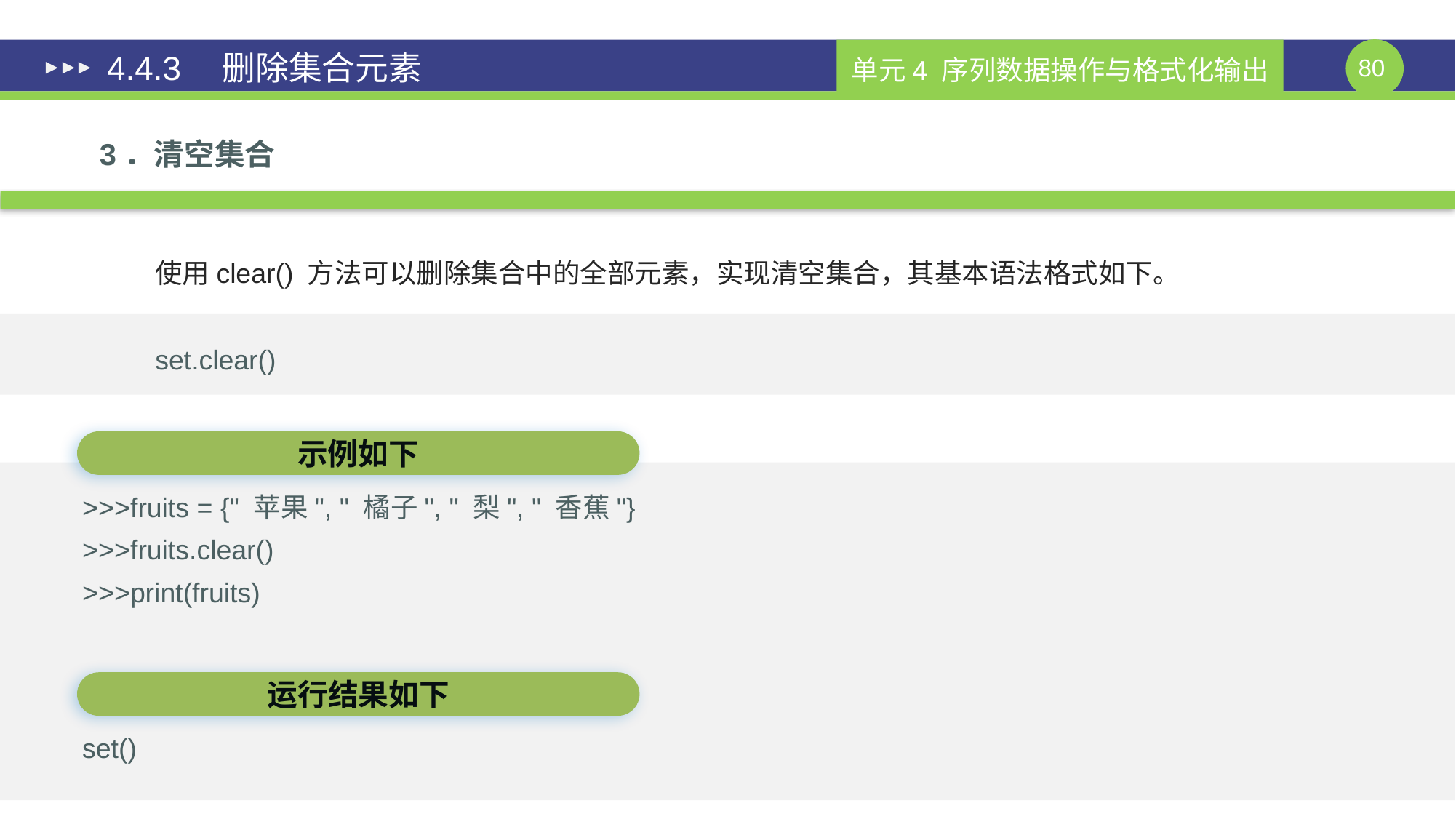

# 4.4.3　删除集合元素
3．清空集合

使用clear() 方法可以删除集合中的全部元素，实现清空集合，其基本语法格式如下。

set.clear()

示例如下

>>>fruits = {" 苹果", " 橘子", " 梨", " 香蕉"}
>>>fruits.clear()
>>>print(fruits)
运行结果如下
set()